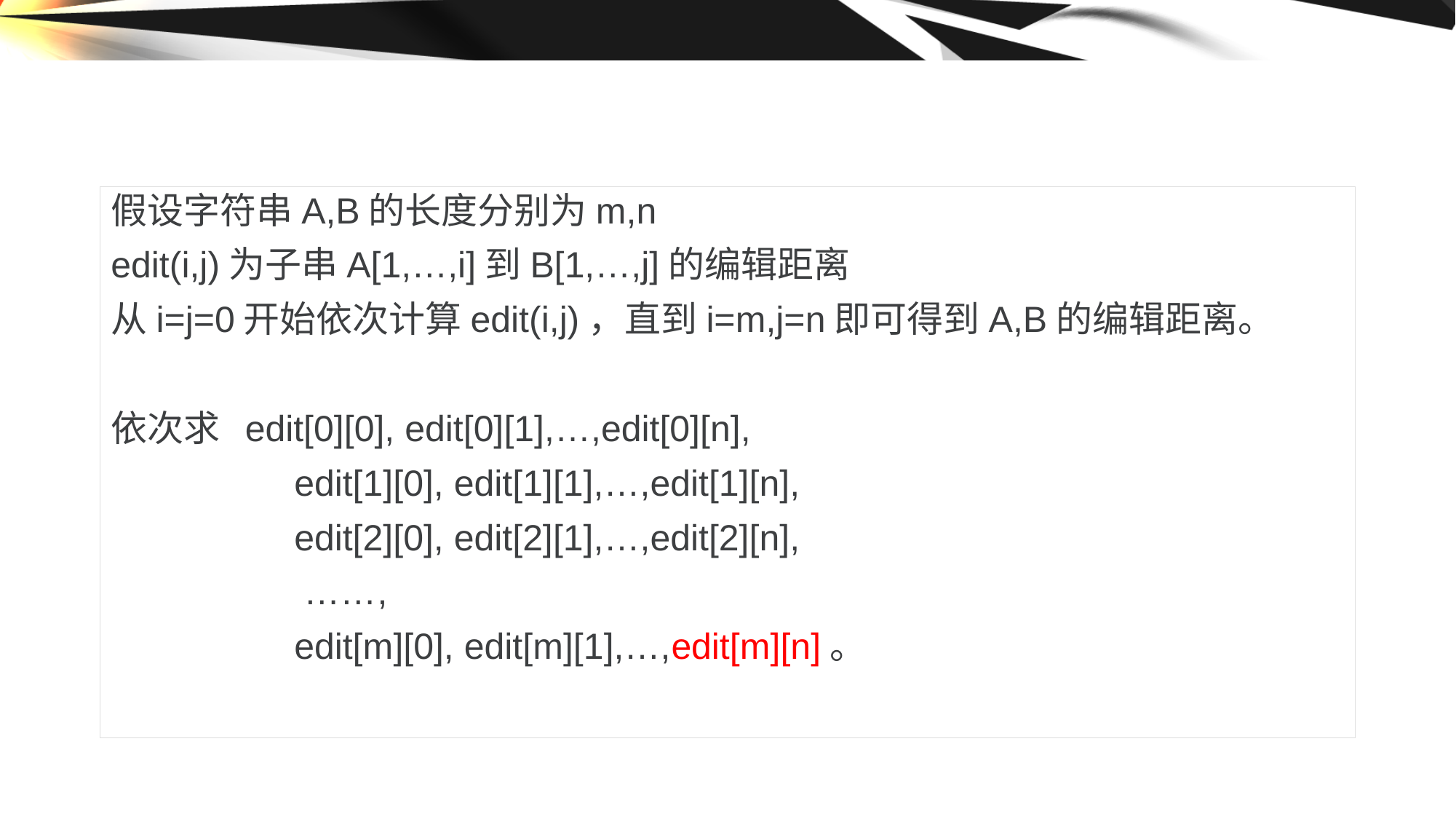

#
假设字符串A,B的长度分别为m,n
edit(i,j)为子串A[1,…,i]到B[1,…,j]的编辑距离
从i=j=0开始依次计算edit(i,j)，直到i=m,j=n即可得到A,B的编辑距离。

依次求  edit[0][0], edit[0][1],…,edit[0][n],
                  edit[1][0], edit[1][1],…,edit[1][n],
                  edit[2][0], edit[2][1],…,edit[2][n],
                   ……,
                  edit[m][0], edit[m][1],…,edit[m][n]。